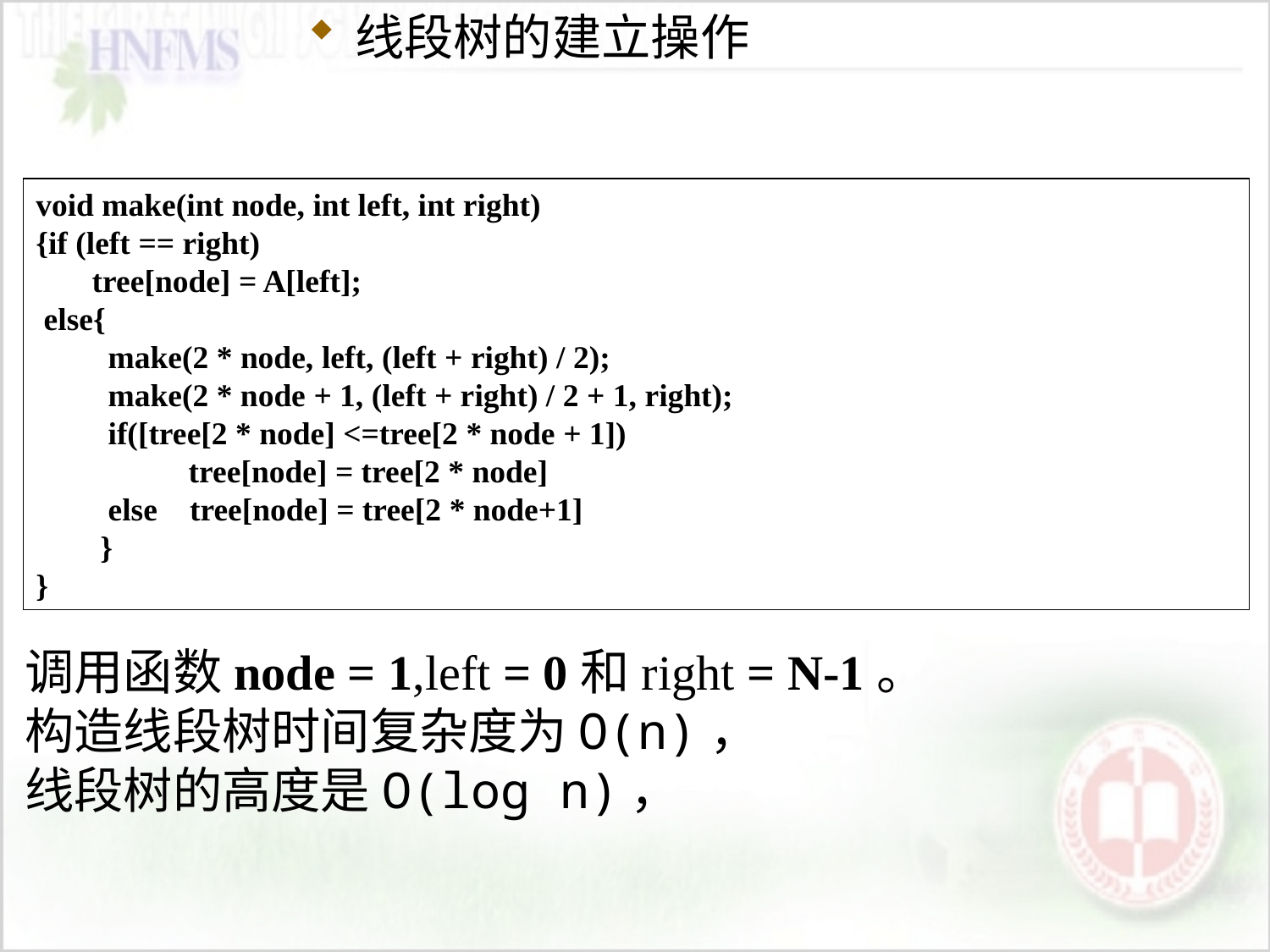

线段树的建立操作
void make(int node, int left, int right)
{if (left == right)
       tree[node] = A[left];
 else{
         make(2 * node, left, (left + right) / 2);
         make(2 * node + 1, (left + right) / 2 + 1, right);
         if([tree[2 * node] <=tree[2 * node + 1])
                   tree[node] = tree[2 * node]
         else    tree[node] = tree[2 * node+1]
        }
}
调用函数node = 1,left = 0和right = N-1。
构造线段树时间复杂度为O(n)，
线段树的高度是O(log n)，